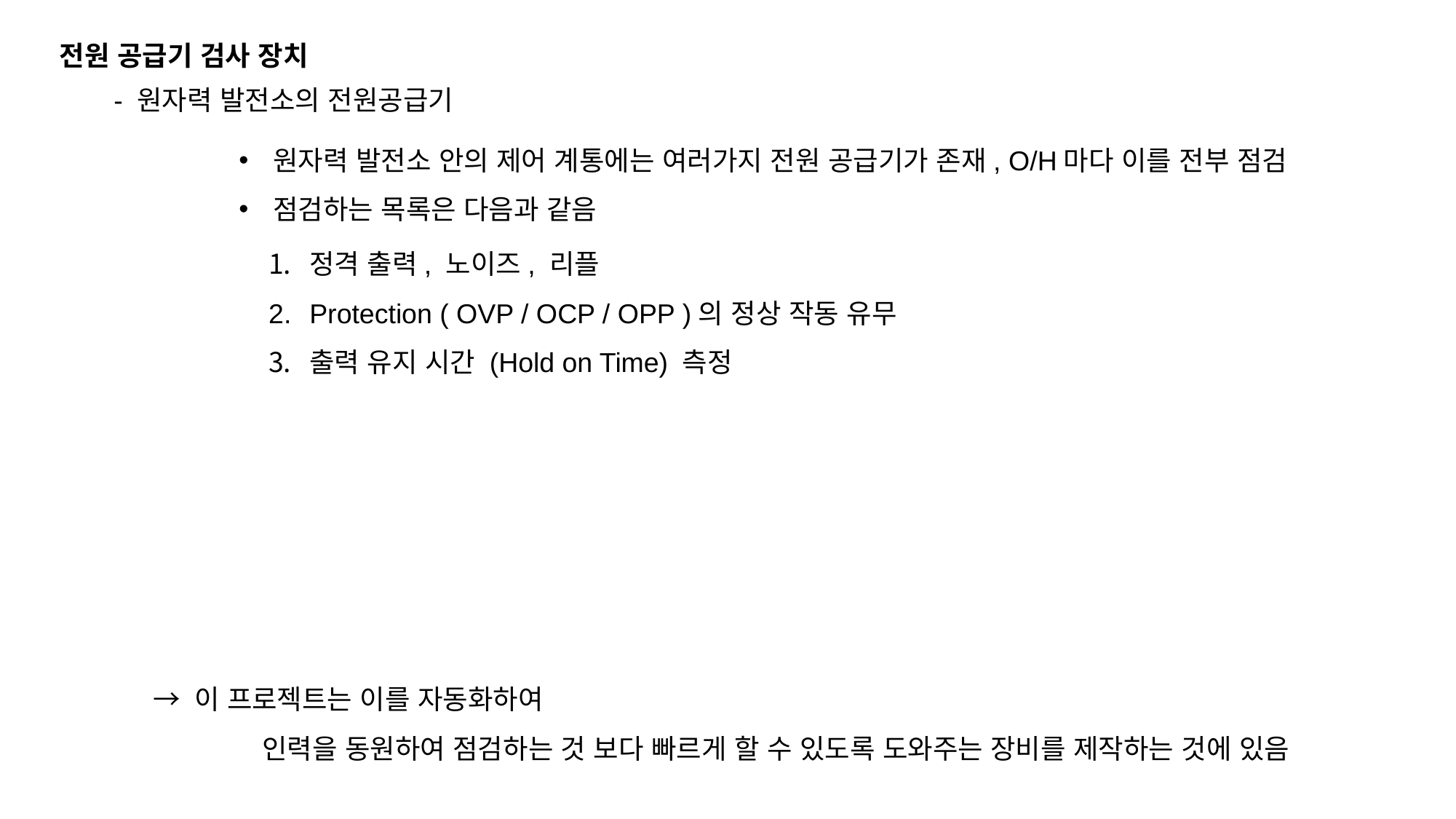

전원 공급기 검사 장치
- 원자력 발전소의 전원공급기
원자력 발전소 안의 제어 계통에는 여러가지 전원 공급기가 존재, O/H마다 이를 전부 점검
점검하는 목록은 다음과 같음
정격 출력, 노이즈, 리플
Protection ( OVP / OCP / OPP )의 정상 작동 유무
출력 유지 시간 (Hold on Time) 측정
→ 이 프로젝트는 이를 자동화하여
	인력을 동원하여 점검하는 것 보다 빠르게 할 수 있도록 도와주는 장비를 제작하는 것에 있음